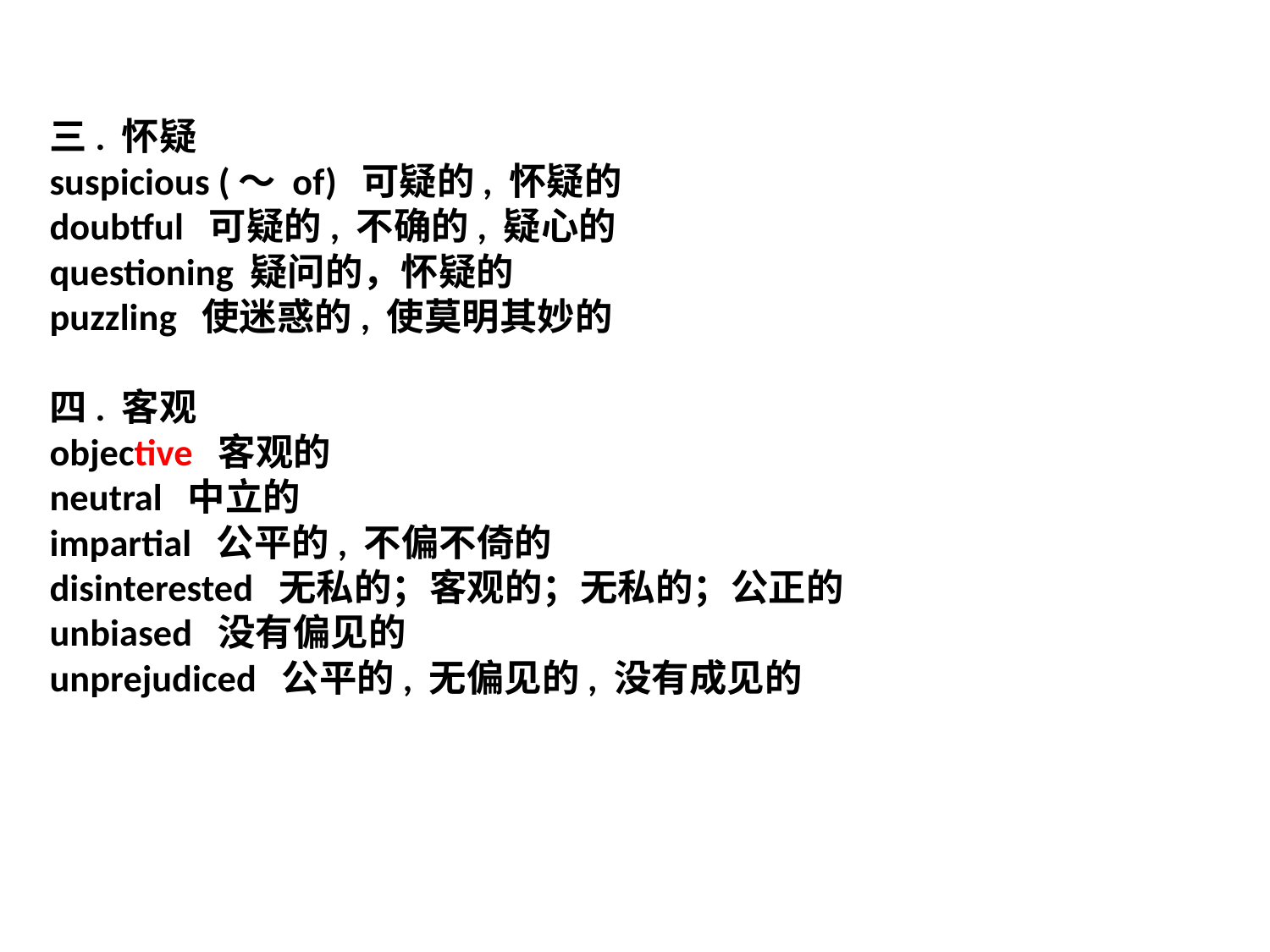

# 三. 怀疑 suspicious (～ of)  可疑的, 怀疑的 doubtful  可疑的, 不确的, 疑心的 questioning 疑问的，怀疑的 puzzling  使迷惑的, 使莫明其妙的 四. 客观 objective  客观的 neutral  中立的 impartial  公平的, 不偏不倚的 disinterested  无私的；客观的；无私的；公正的 unbiased  没有偏见的 unprejudiced  公平的, 无偏见的, 没有成见的